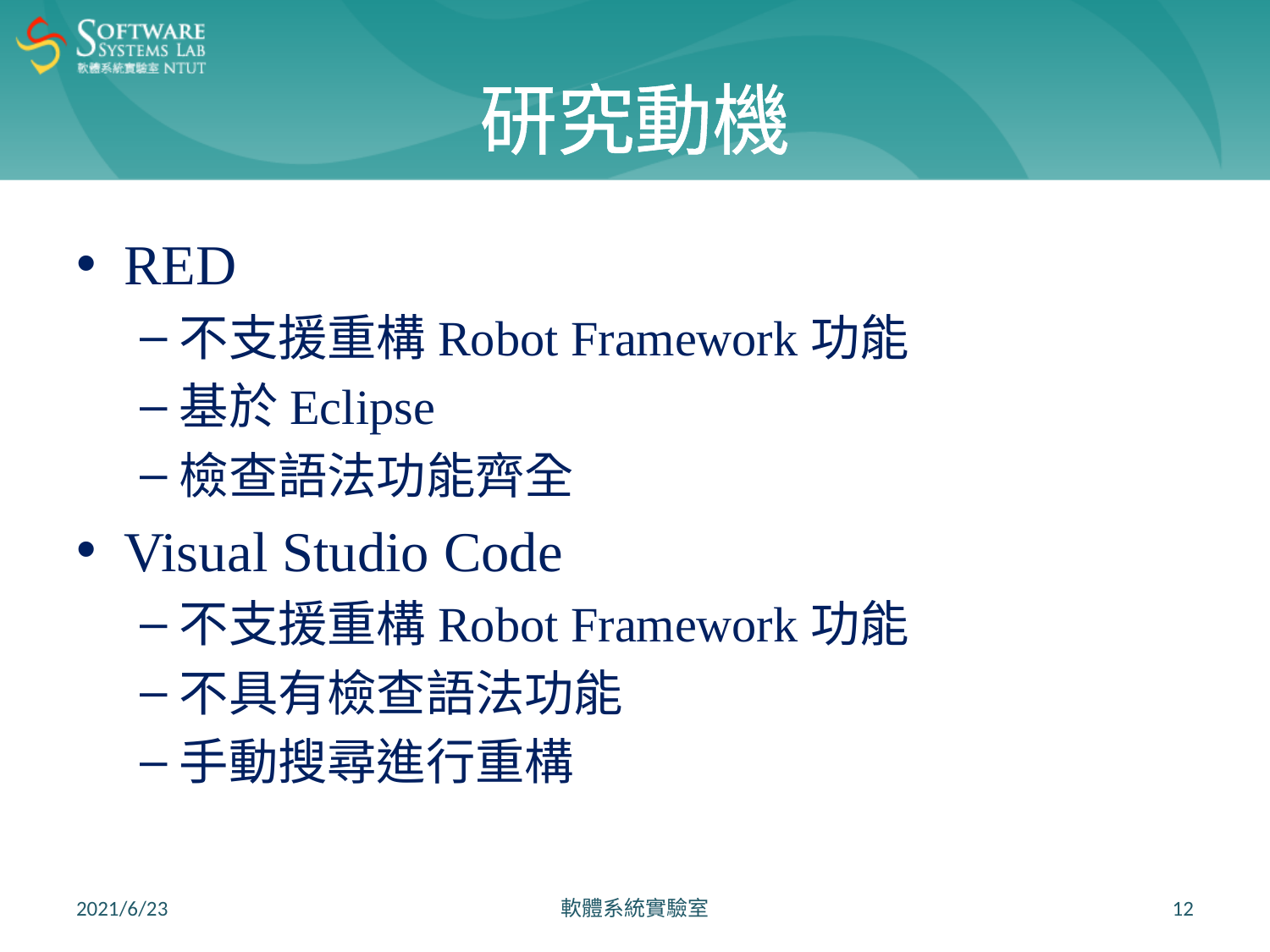

# 研究動機
RED
不支援重構Robot Framework功能
基於Eclipse
檢查語法功能齊全
Visual Studio Code
不支援重構Robot Framework功能
不具有檢查語法功能
手動搜尋進行重構

2021/6/23
軟體系統實驗室
12